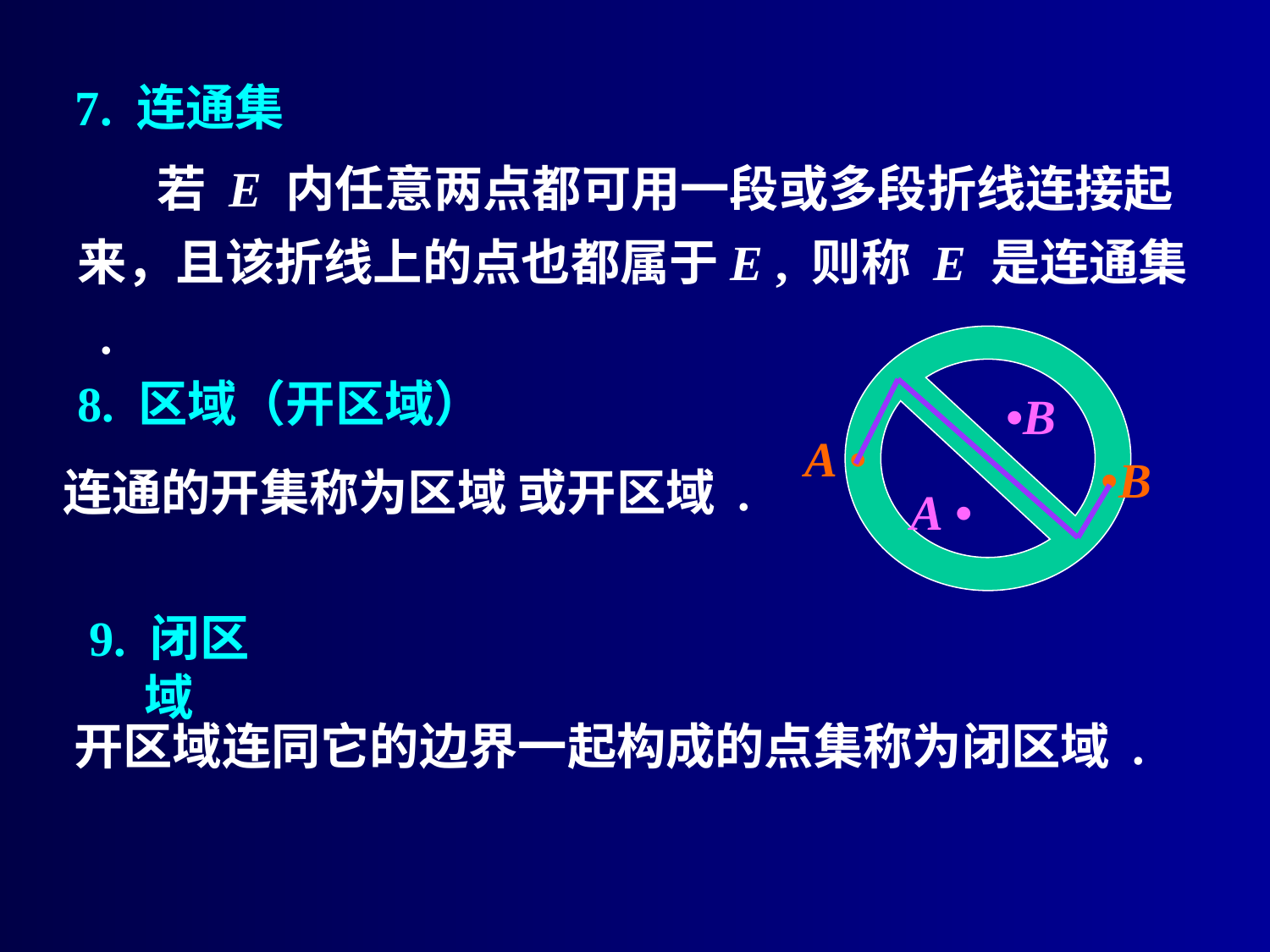

# 7. 连通集
      若 E 内任意两点都可用一段或多段折线连接起来，且该折线上的点也都属于E , 则称 E 是连通集 .

8. 区域（开区域）

•B
A •
•B
连通的开集称为区域 或开区域 .
A •

9. 闭区域
开区域连同它的边界一起构成的点集称为闭区域 .